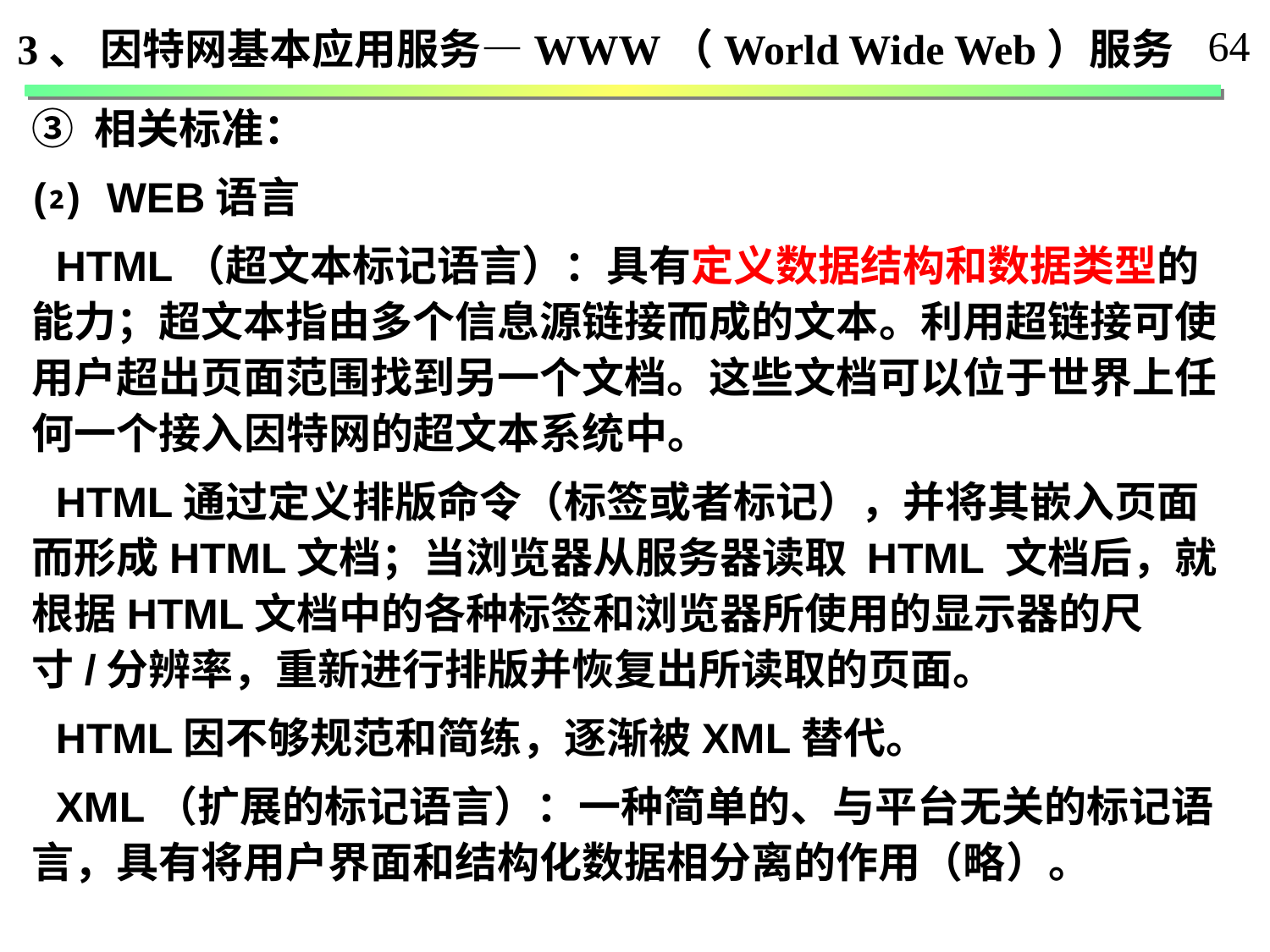

64
3、 因特网基本应用服务—WWW（World Wide Web）服务

③ 相关标准：
⑵  WEB语言
  HTML（超文本标记语言）：具有定义数据结构和数据类型的能力；超文本指由多个信息源链接而成的文本。利用超链接可使用户超出页面范围找到另一个文档。这些文档可以位于世界上任何一个接入因特网的超文本系统中。
  HTML通过定义排版命令（标签或者标记），并将其嵌入页面而形成HTML文档；当浏览器从服务器读取 HTML 文档后，就根据HTML文档中的各种标签和浏览器所使用的显示器的尺寸/分辨率，重新进行排版并恢复出所读取的页面。
  HTML因不够规范和简练，逐渐被XML替代。
  XML（扩展的标记语言）：一种简单的、与平台无关的标记语言，具有将用户界面和结构化数据相分离的作用（略）。